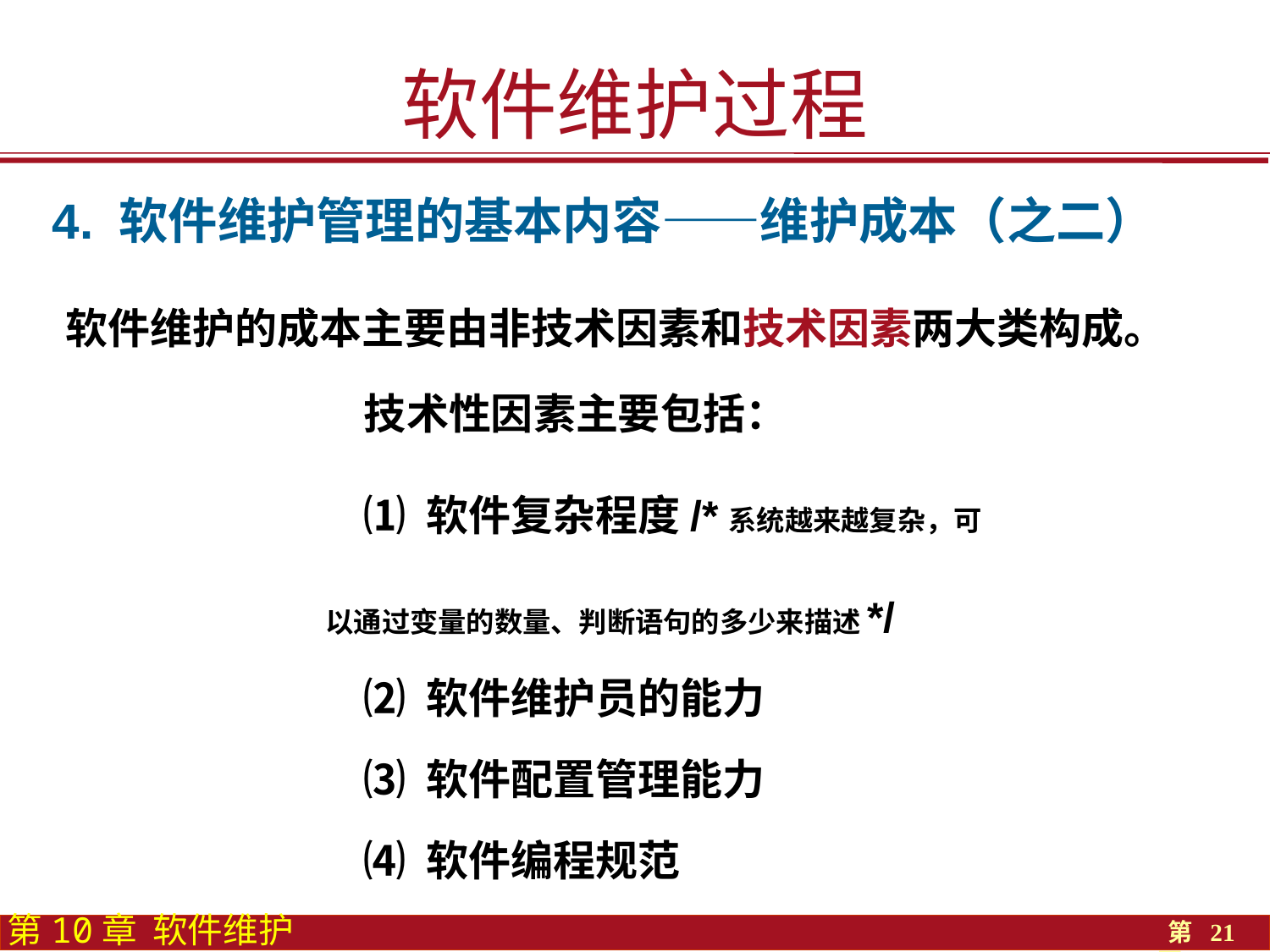

软件维护过程
4. 软件维护管理的基本内容——维护成本（之二）
软件维护的成本主要由非技术因素和技术因素两大类构成。
技术性因素主要包括：
⑴ 软件复杂程度/*系统越来越复杂，可以通过变量的数量、判断语句的多少来描述*/
⑵ 软件维护员的能力
⑶ 软件配置管理能力
⑷ 软件编程规范